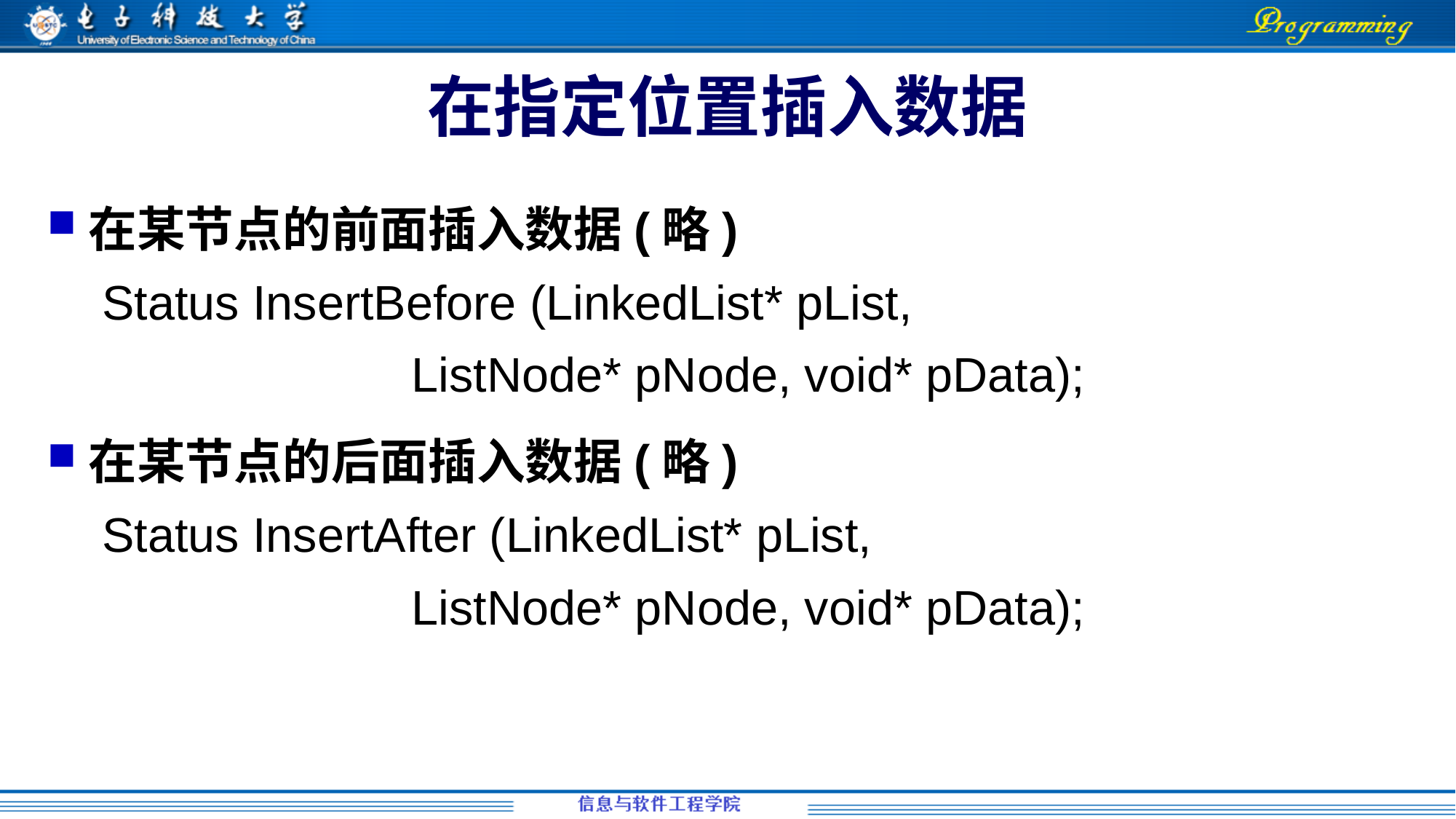

# 在指定位置插入数据
在某节点的前面插入数据(略)
Status InsertBefore (LinkedList* pList,
                       ListNode* pNode, void* pData);
在某节点的后面插入数据(略)
Status InsertAfter (LinkedList* pList,
                       ListNode* pNode, void* pData);